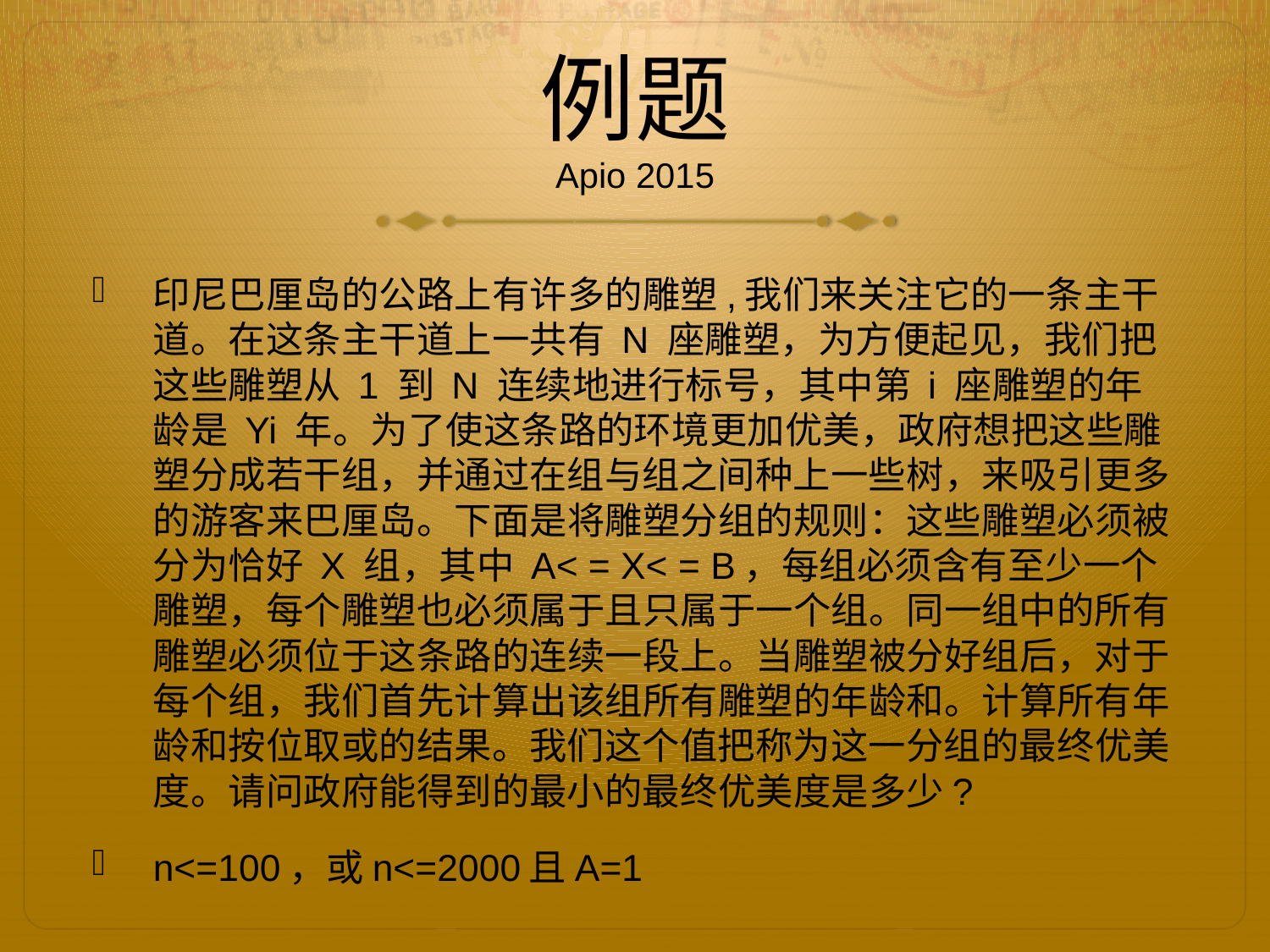

# 例题 Apio 2015
印尼巴厘岛的公路上有许多的雕塑,我们来关注它的一条主干道。在这条主干道上一共有 N 座雕塑，为方便起见，我们把这些雕塑从 1 到 N 连续地进行标号，其中第 i 座雕塑的年龄是 Yi 年。为了使这条路的环境更加优美，政府想把这些雕塑分成若干组，并通过在组与组之间种上一些树，来吸引更多的游客来巴厘岛。下面是将雕塑分组的规则：这些雕塑必须被分为恰好 X 组，其中 A< = X< = B，每组必须含有至少一个雕塑，每个雕塑也必须属于且只属于一个组。同一组中的所有雕塑必须位于这条路的连续一段上。当雕塑被分好组后，对于每个组，我们首先计算出该组所有雕塑的年龄和。计算所有年龄和按位取或的结果。我们这个值把称为这一分组的最终优美度。请问政府能得到的最小的最终优美度是多少?
n<=100，或n<=2000且A=1